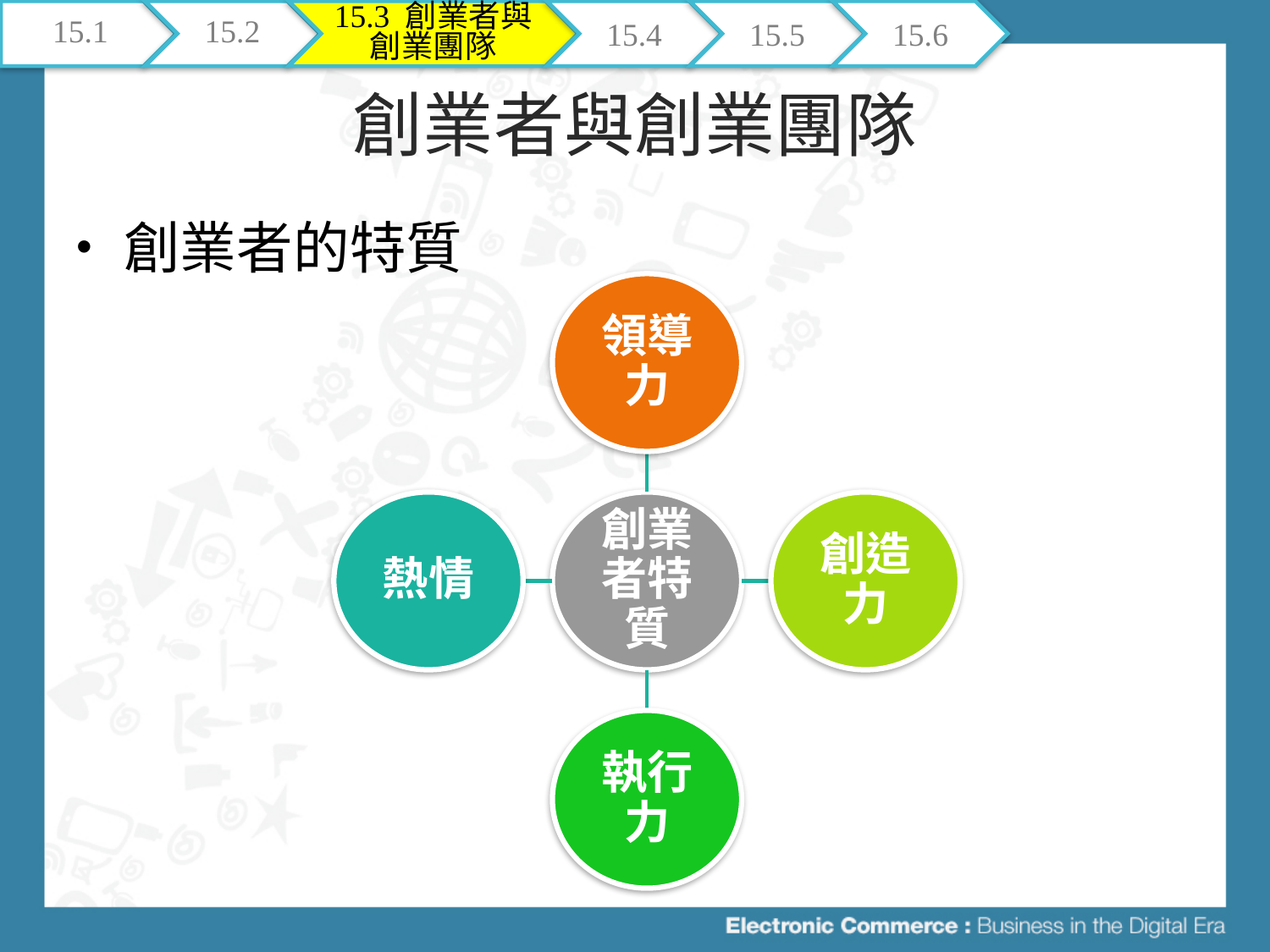

15.1
15.2
15.3 創業者與創業團隊
15.4
15.5
15.6
# 創業者與創業團隊
創業者的特質
創業者特質

領導力

創造力

執行力

熱情